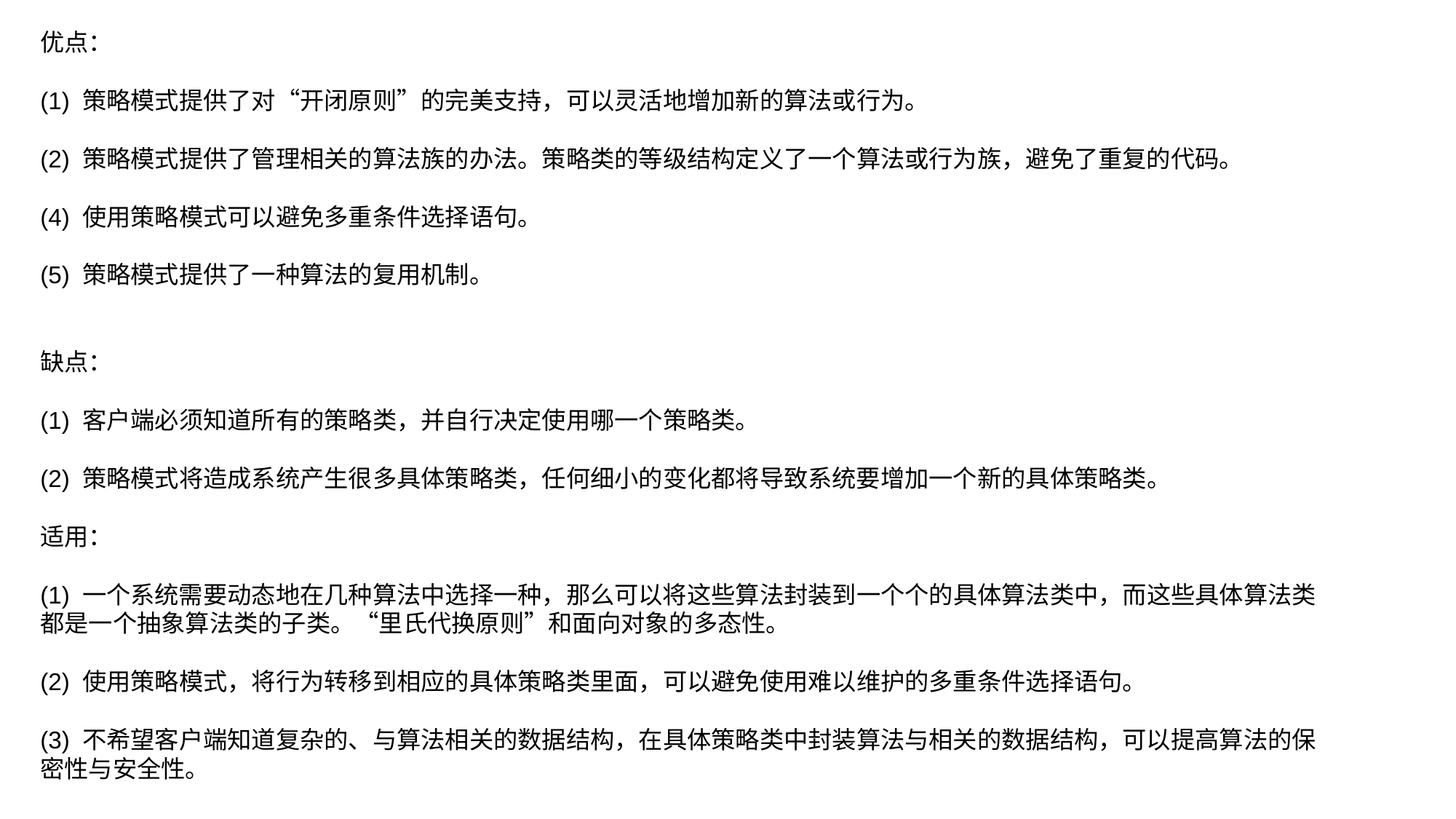

优点：

(1) 策略模式提供了对“开闭原则”的完美支持，可以灵活地增加新的算法或行为。

(2) 策略模式提供了管理相关的算法族的办法。策略类的等级结构定义了一个算法或行为族，避免了重复的代码。

(4) 使用策略模式可以避免多重条件选择语句。

(5) 策略模式提供了一种算法的复用机制。

缺点：

(1) 客户端必须知道所有的策略类，并自行决定使用哪一个策略类。

(2) 策略模式将造成系统产生很多具体策略类，任何细小的变化都将导致系统要增加一个新的具体策略类。

适用：

(1) 一个系统需要动态地在几种算法中选择一种，那么可以将这些算法封装到一个个的具体算法类中，而这些具体算法类都是一个抽象算法类的子类。“里氏代换原则”和面向对象的多态性。

(2) 使用策略模式，将行为转移到相应的具体策略类里面，可以避免使用难以维护的多重条件选择语句。

(3) 不希望客户端知道复杂的、与算法相关的数据结构，在具体策略类中封装算法与相关的数据结构，可以提高算法的保密性与安全性。